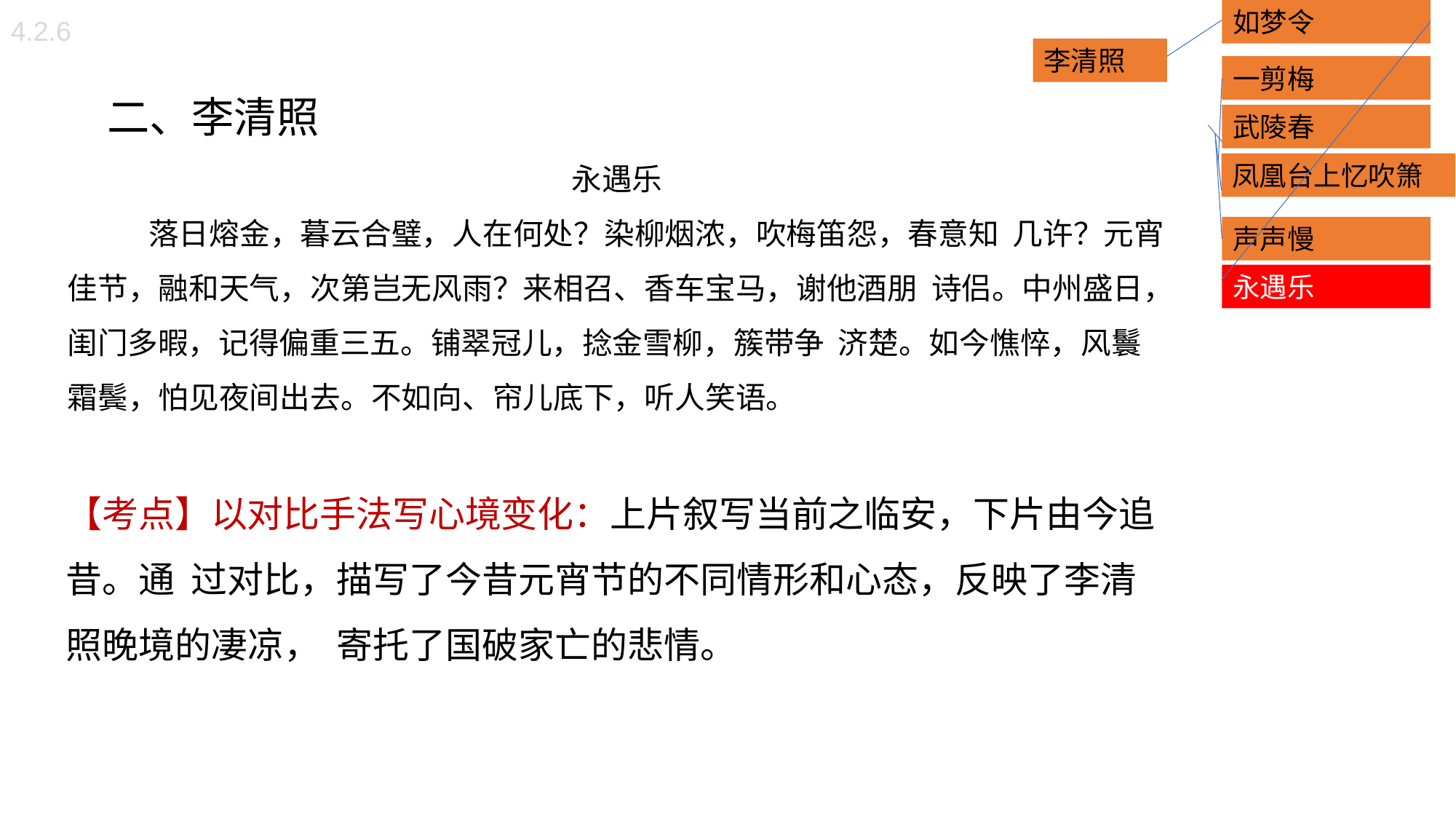

如梦令
4.2.6
李清照
一剪梅
    二、李清照
永遇乐
           落日熔金，暮云合璧，人在何处？染柳烟浓，吹梅笛怨，春意知  几许？元宵佳节，融和天气，次第岂无风雨？来相召、香车宝马，谢他酒朋  诗侣。中州盛日，闺门多暇，记得偏重三五。铺翠冠儿，捻金雪柳，簇带争  济楚。如今憔悴，风鬟霜鬓，怕见夜间出去。不如向、帘儿底下，听人笑语。

【考点】以对比手法写心境变化：上片叙写当前之临安，下片由今追昔。通  过对比，描写了今昔元宵节的不同情形和心态，反映了李清照晚境的凄凉，  寄托了国破家亡的悲情。
武陵春
凤凰台上忆吹箫
声声慢
永遇乐